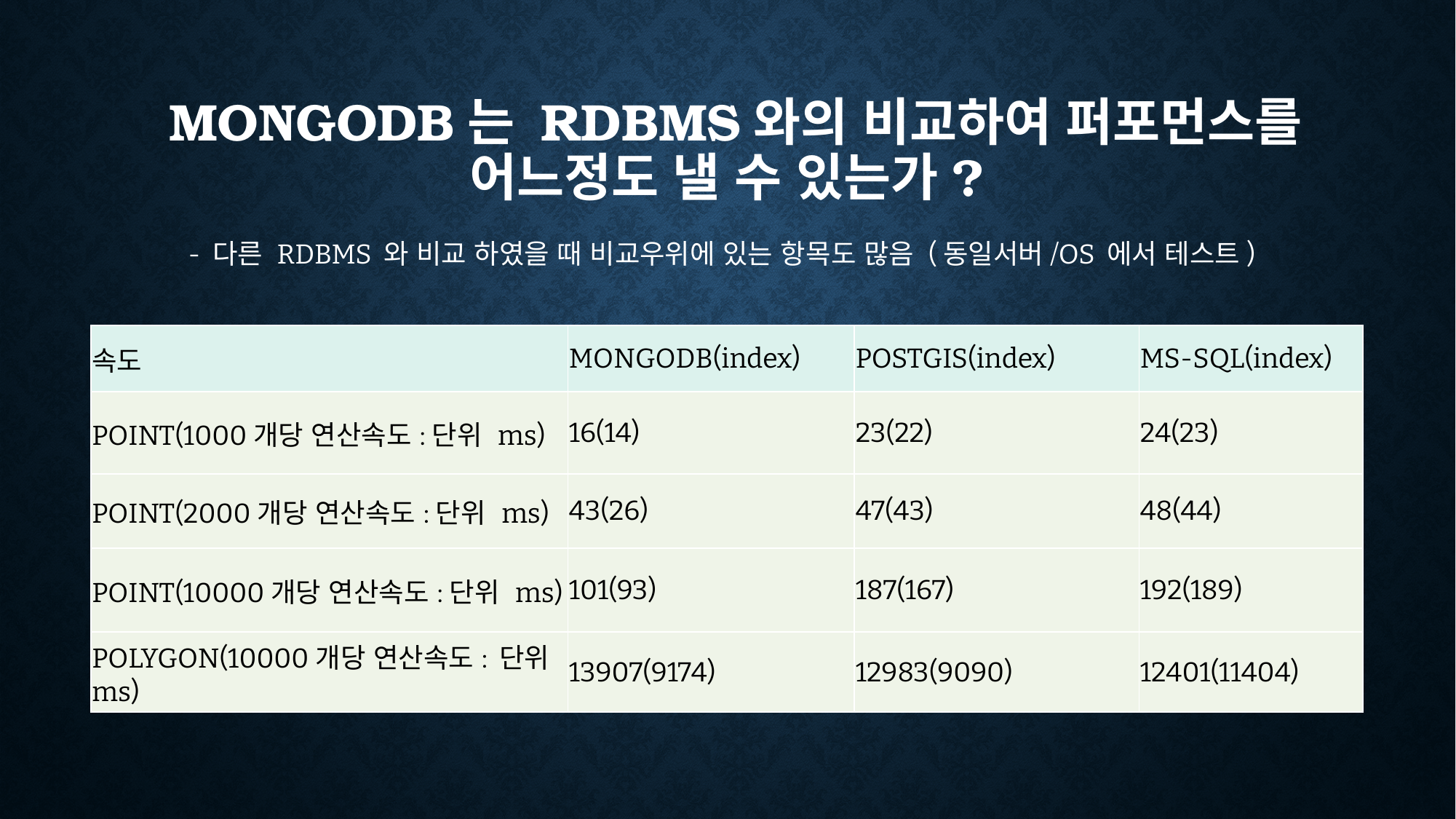

# Mongodb는 rdbms와의 비교하여 퍼포먼스를 어느정도 낼 수 있는가?
- 다른 RDBMS 와 비교 하였을 때 비교우위에 있는 항목도 많음 (동일서버/OS 에서 테스트)
| 속도 | MONGODB(index) | POSTGIS(index) | MS-SQL(index) |
| --- | --- | --- | --- |
| POINT(1000개당 연산속도:단위 ms) | 16(14) | 23(22) | 24(23) |
| POINT(2000개당 연산속도:단위 ms) | 43(26) | 47(43) | 48(44) |
| POINT(10000개당 연산속도:단위 ms) | 101(93) | 187(167) | 192(189) |
| POLYGON(10000개당 연산속도: 단위ms) | 13907(9174) | 12983(9090) | 12401(11404) |